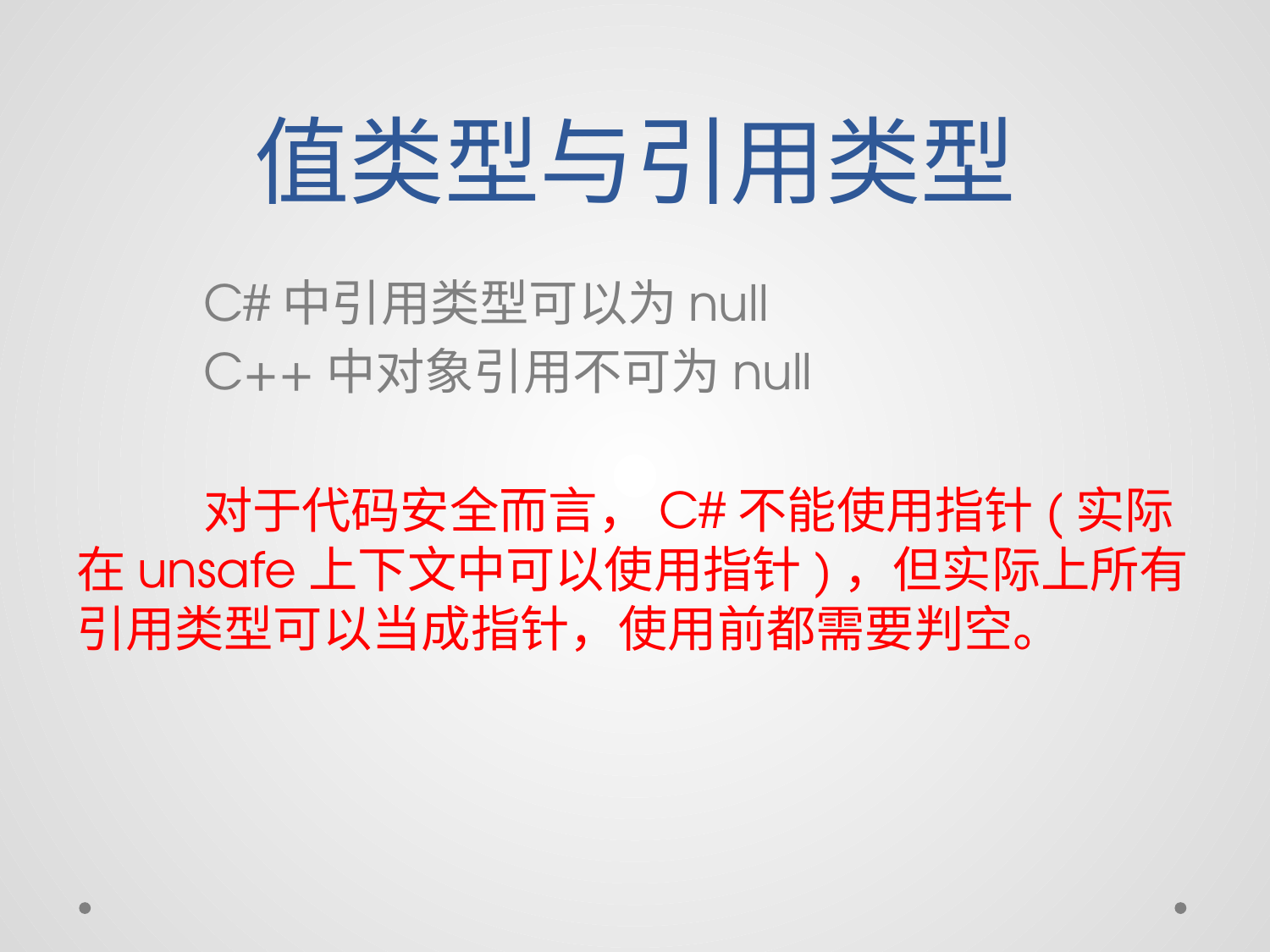

# 值类型与引用类型

	C#中引用类型可以为null
	C++中对象引用不可为null

	对于代码安全而言，C#不能使用指针(实际在unsafe上下文中可以使用指针)，但实际上所有引用类型可以当成指针，使用前都需要判空。